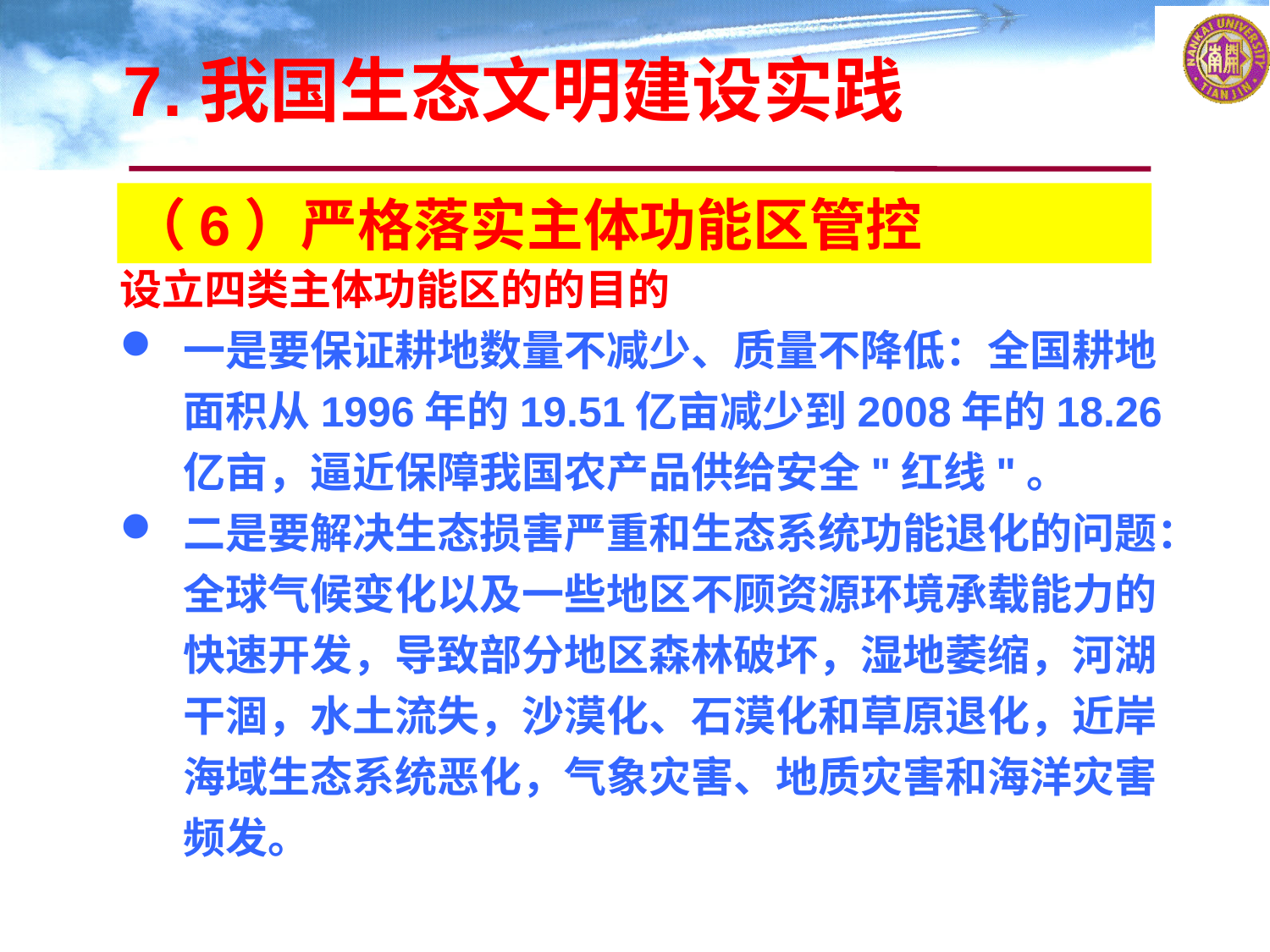

7.我国生态文明建设实践

（6）严格落实主体功能区管控
设立四类主体功能区的的目的
一是要保证耕地数量不减少、质量不降低：全国耕地面积从1996年的19.51亿亩减少到2008年的18.26亿亩，逼近保障我国农产品供给安全"红线"。
二是要解决生态损害严重和生态系统功能退化的问题：全球气候变化以及一些地区不顾资源环境承载能力的快速开发，导致部分地区森林破坏，湿地萎缩，河湖干涸，水土流失，沙漠化、石漠化和草原退化，近岸海域生态系统恶化，气象灾害、地质灾害和海洋灾害频发。